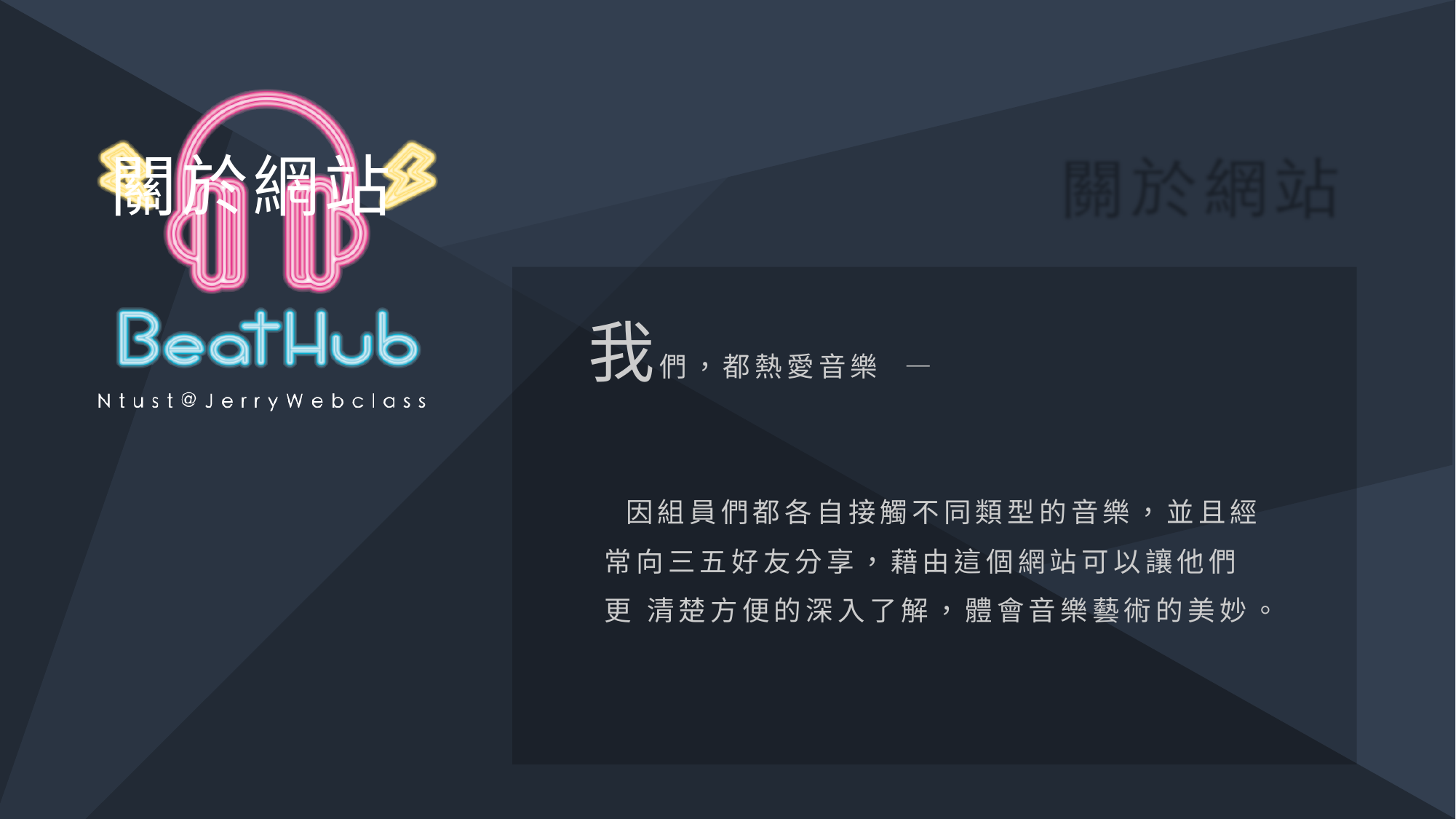

# 關於網站

我們，都熱愛音樂	—

因組員們都各自接觸不同類型的音樂，並且經 常向三五好友分享，藉由這個網站可以讓他們更 清楚方便的深入了解，體會音樂藝術的美妙。